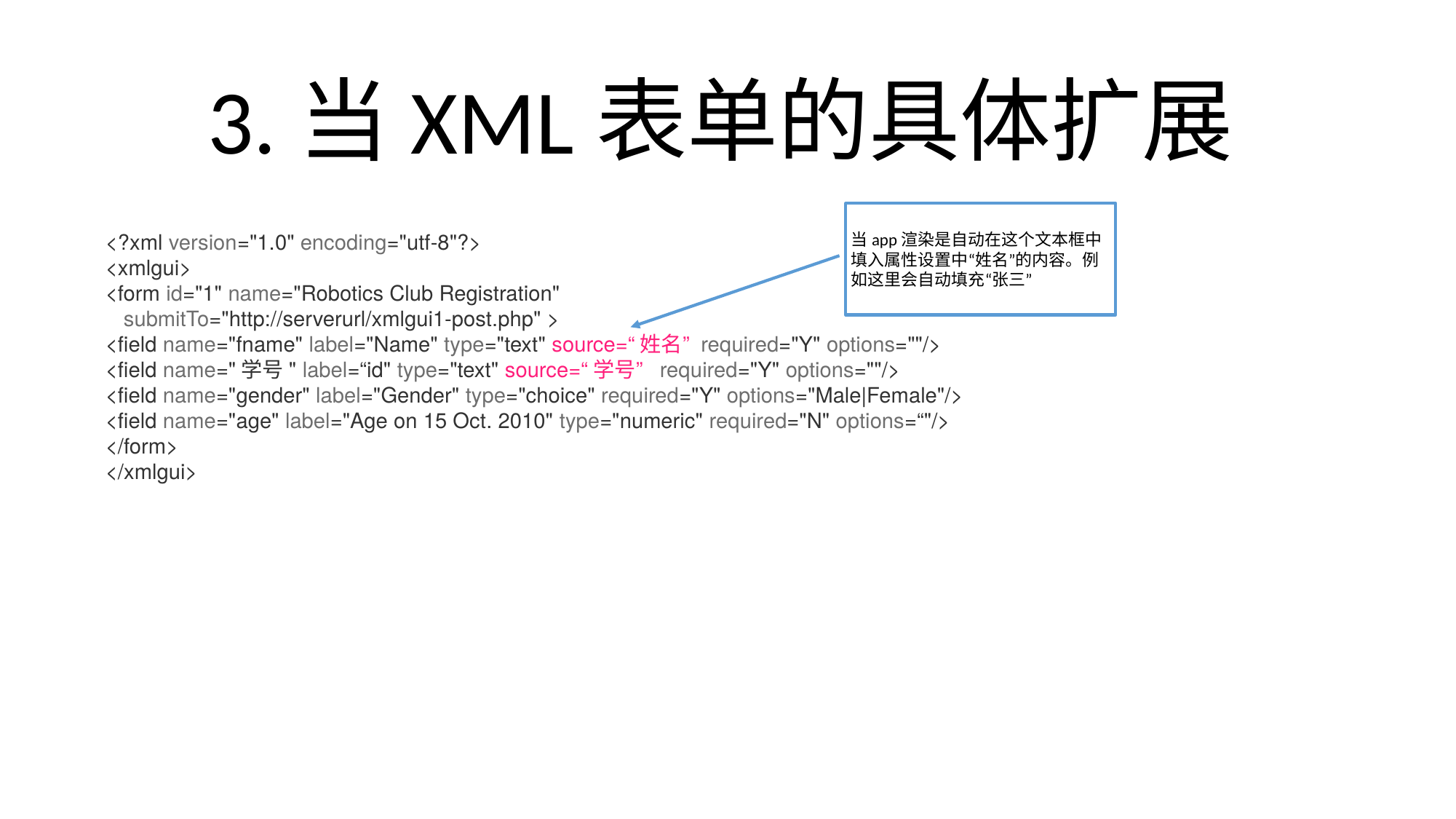

# 3.当XML表单的具体扩展
当app渲染是自动在这个文本框中填入属性设置中“姓名”的内容。例如这里会自动填充“张三”
<?xml version="1.0" encoding="utf-8"?>
<xmlgui>
<form id="1" name="Robotics Club Registration"
   submitTo="http://serverurl/xmlgui1-post.php" >
<field name="fname" label="Name" type="text" source=“姓名” required="Y" options=""/>
<field name="学号" label=“id" type="text" source=“学号”  required="Y" options=""/>
<field name="gender" label="Gender" type="choice" required="Y" options="Male|Female"/>
<field name="age" label="Age on 15 Oct. 2010" type="numeric" required="N" options=“"/>
</form>
</xmlgui>